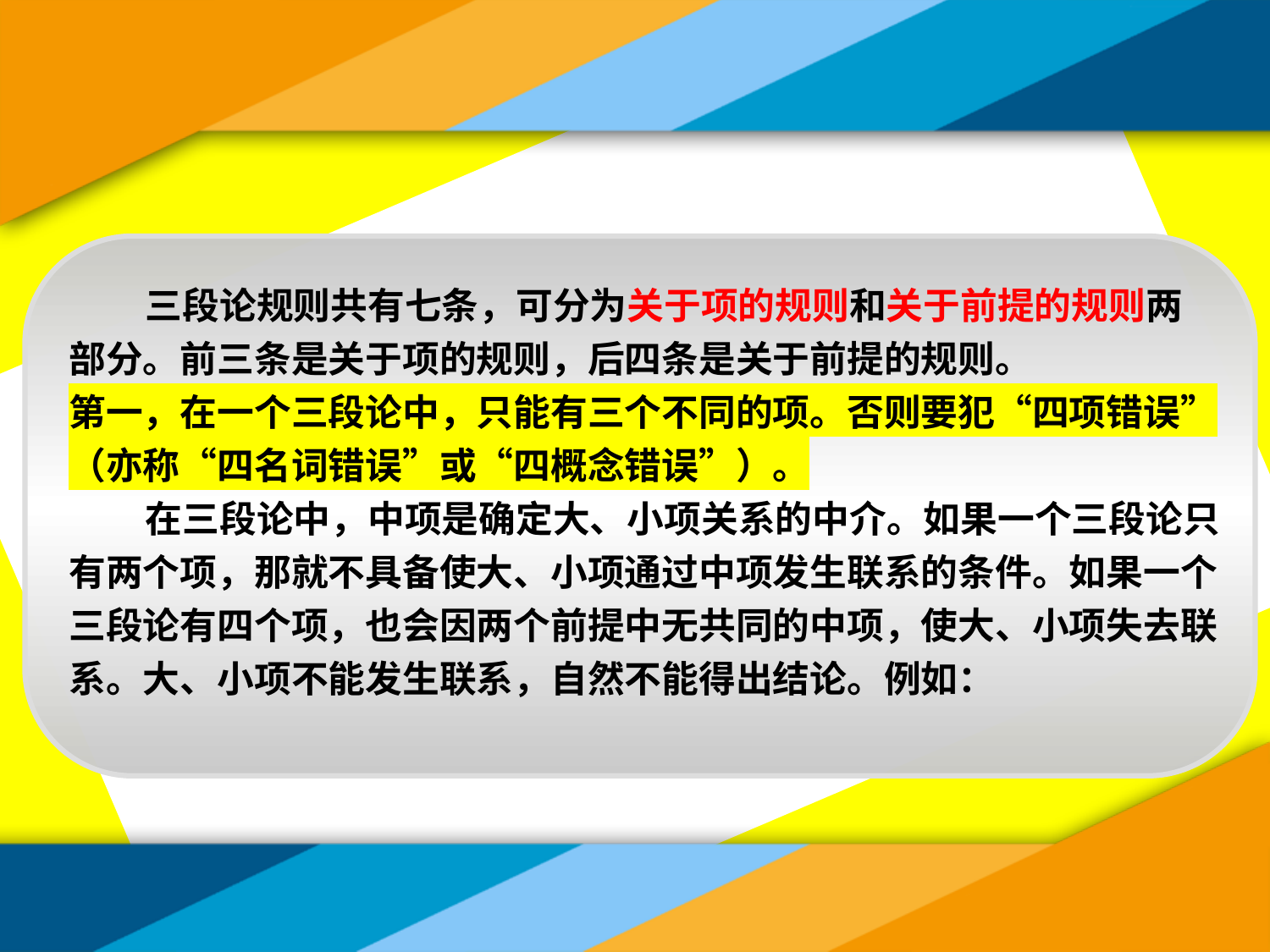

三段论规则共有七条，可分为关于项的规则和关于前提的规则两
部分。前三条是关于项的规则，后四条是关于前提的规则。
第一，在一个三段论中，只能有三个不同的项。否则要犯“四项错误”
（亦称“四名词错误”或“四概念错误”）。
        在三段论中，中项是确定大、小项关系的中介。如果一个三段论只
有两个项，那就不具备使大、小项通过中项发生联系的条件。如果一个
三段论有四个项，也会因两个前提中无共同的中项，使大、小项失去联
系。大、小项不能发生联系，自然不能得出结论。例如：